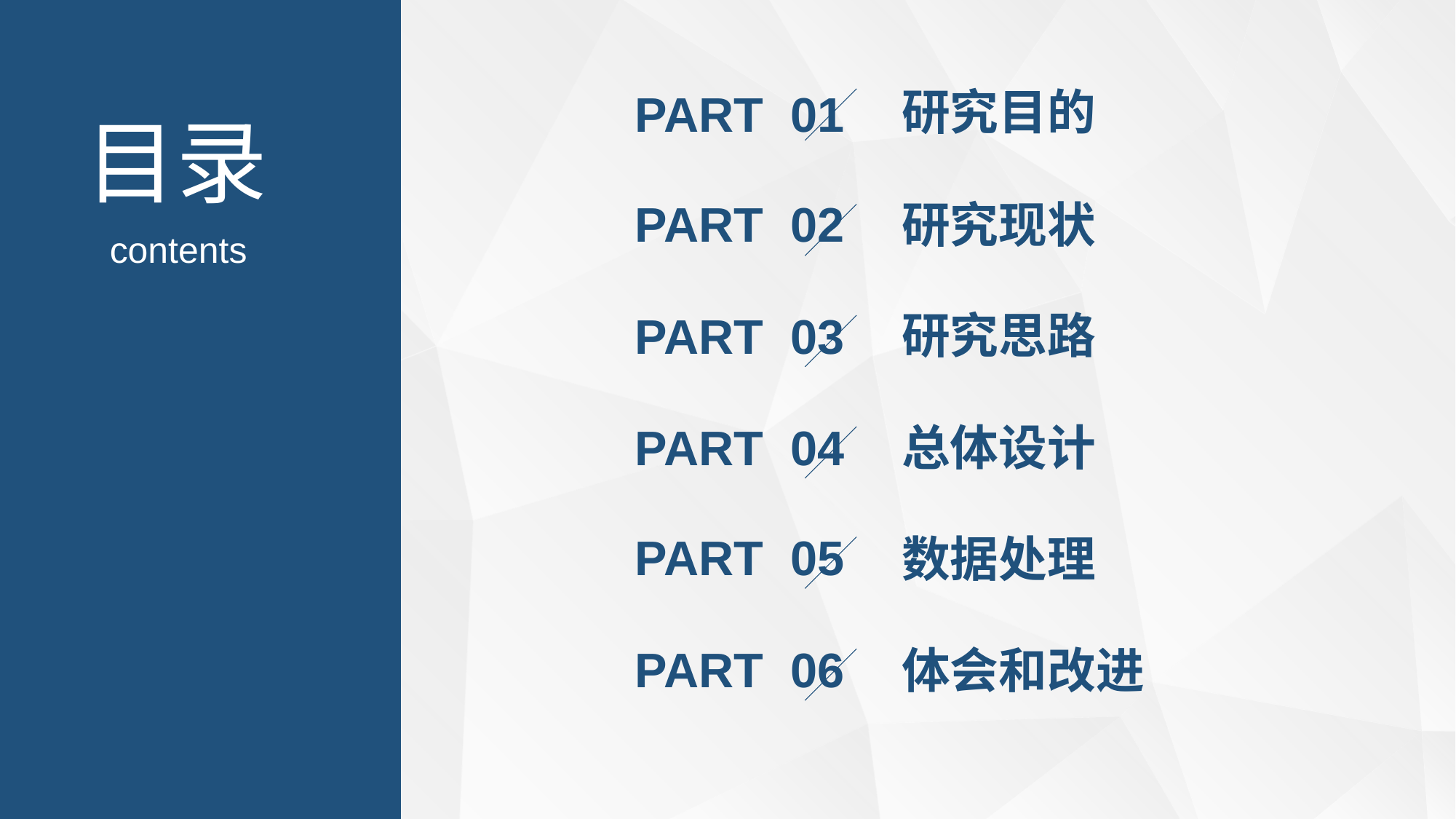

研究目的
PART  01
PART  02
研究现状
研究思路
PART  03

PART  04
总体设计
PART  05
数据处理
PART  06
体会和改进